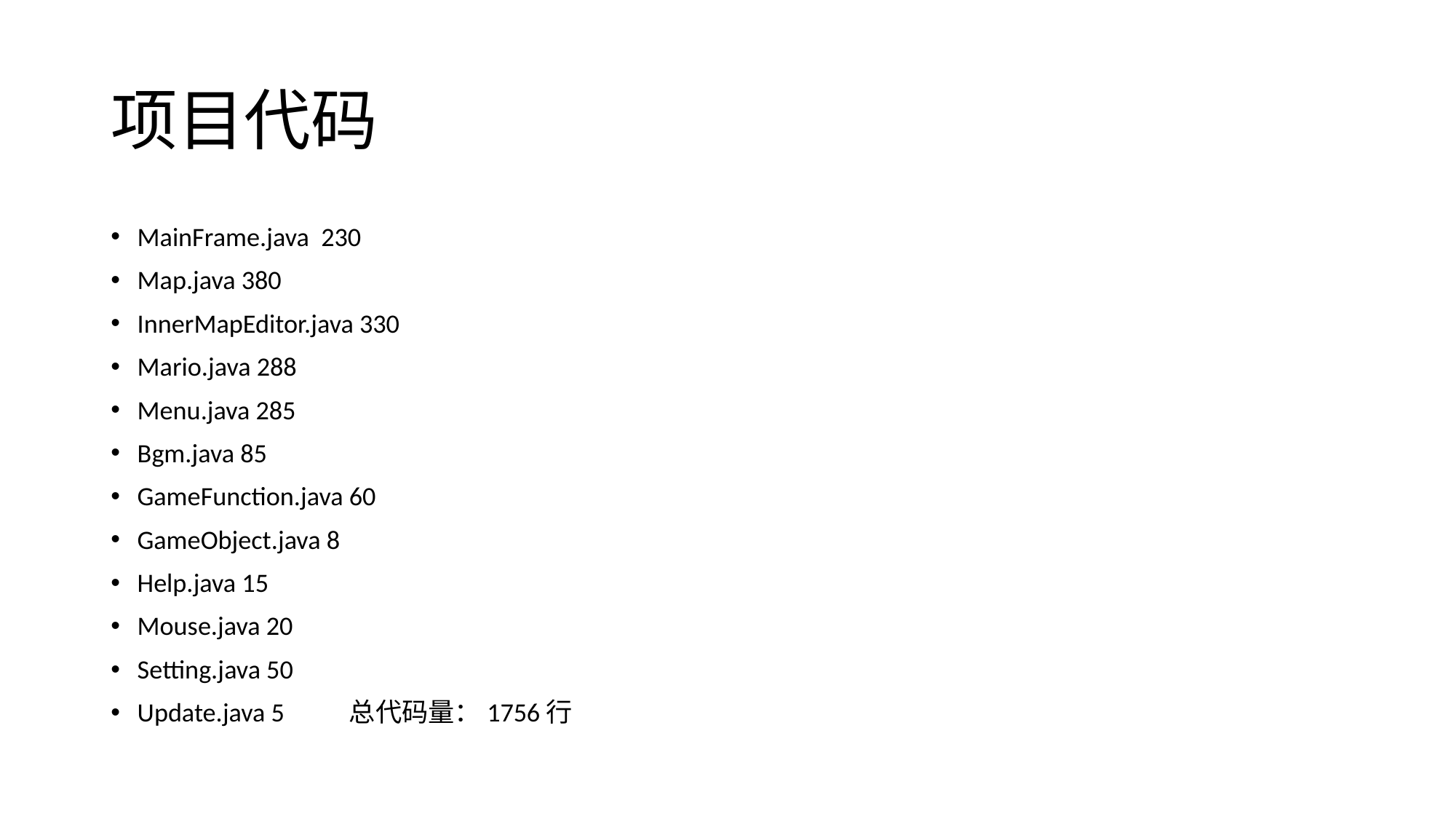

# 项目代码
MainFrame.java  230
Map.java 380
InnerMapEditor.java 330
Mario.java 288
Menu.java 285
Bgm.java 85
GameFunction.java 60
GameObject.java 8
Help.java 15
Mouse.java 20
Setting.java 50
Update.java 5						总代码量：1756行